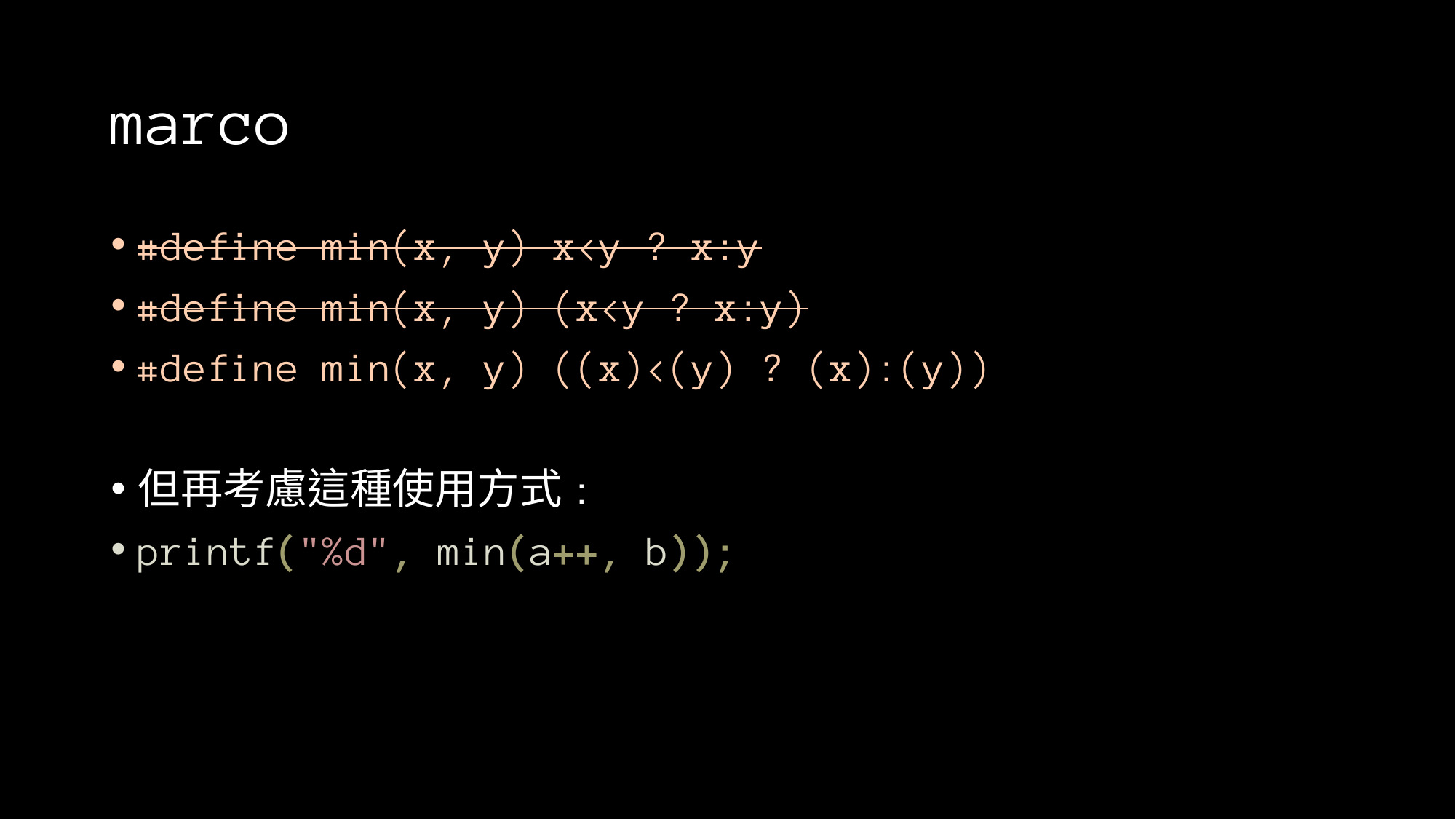

# marco
#define min(x, y) x<y ? x:y
#define min(x, y) (x<y ? x:y)
#define min(x, y) ((x)<(y) ? (x):(y))

但再考慮這種使用方式:
printf("%d", min(a++, b));